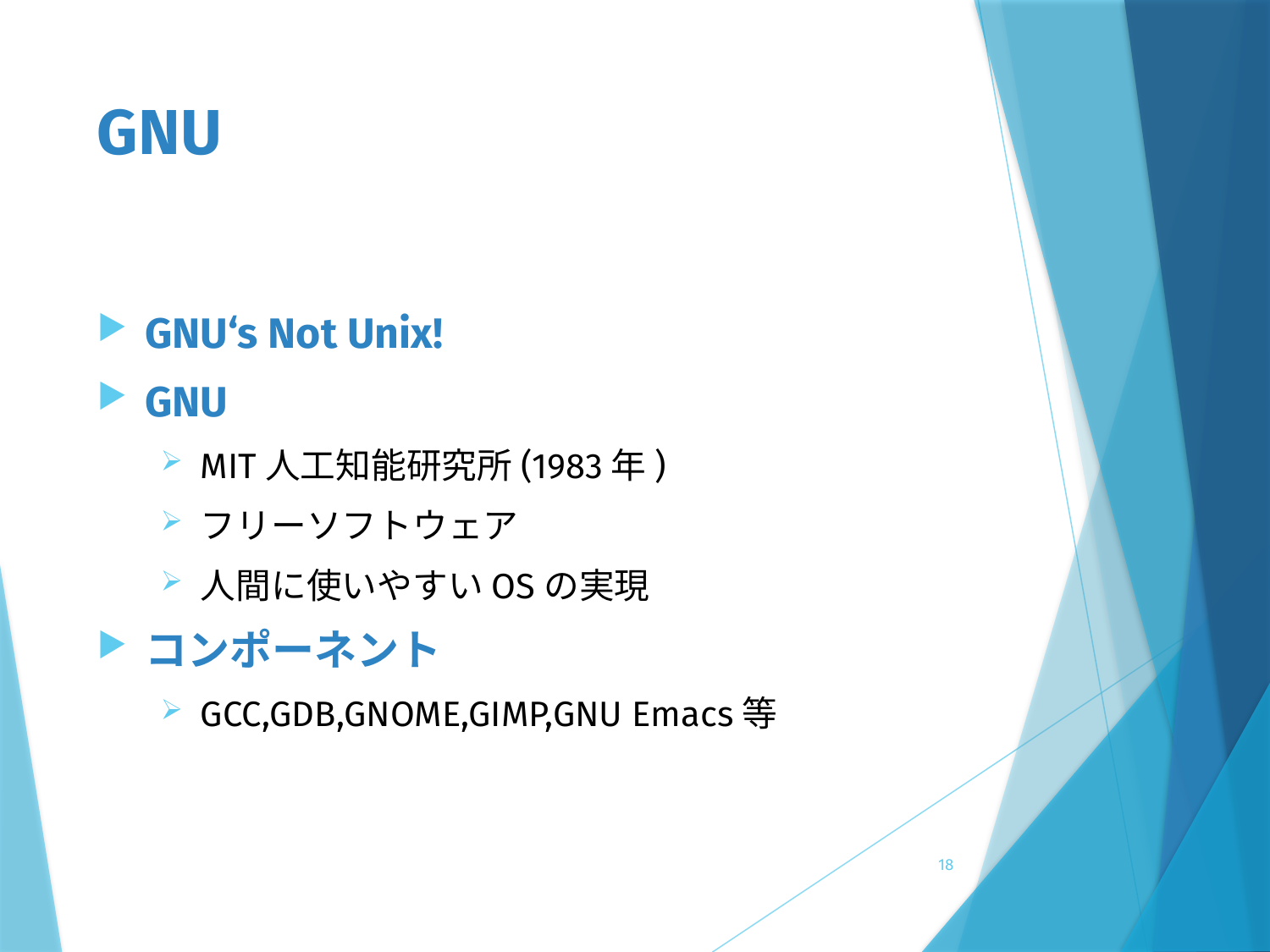

# GNU
GNU‘s Not Unix!
GNU
MIT人工知能研究所(1983年)
フリーソフトウェア
人間に使いやすいOSの実現
コンポーネント
GCC,GDB,GNOME,GIMP,GNU Emacs等

18